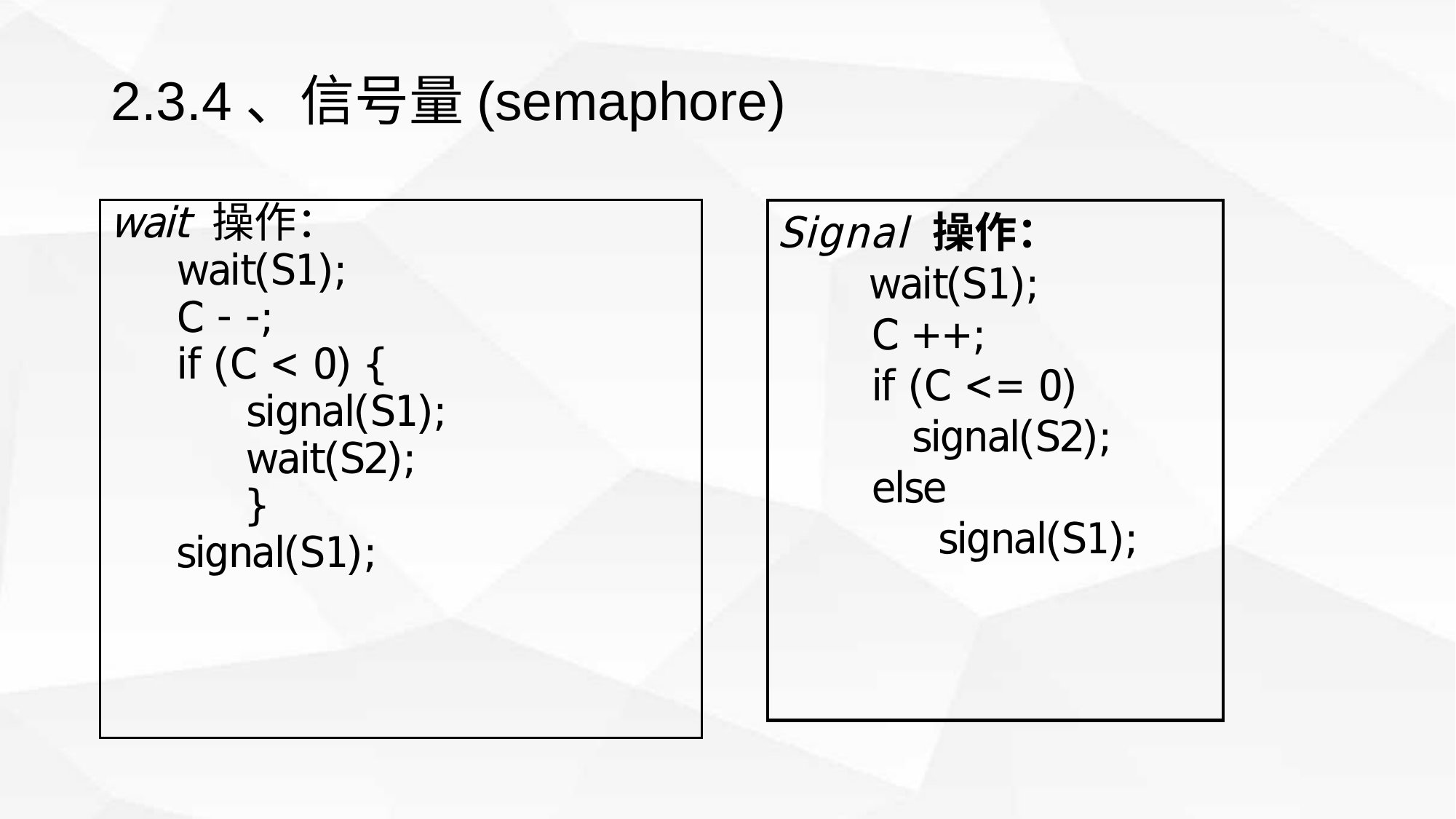

# 2.3.4、信号量(semaphore)
wait 操作：
	   wait(S1);
	   C - -;
	   if (C < 0) {
		signal(S1);
		wait(S2);
		}
     signal(S1);
Signal 操作：
   wait(S1);
   C ++;
   if (C <= 0)
      signal(S2);
   else
        signal(S1);